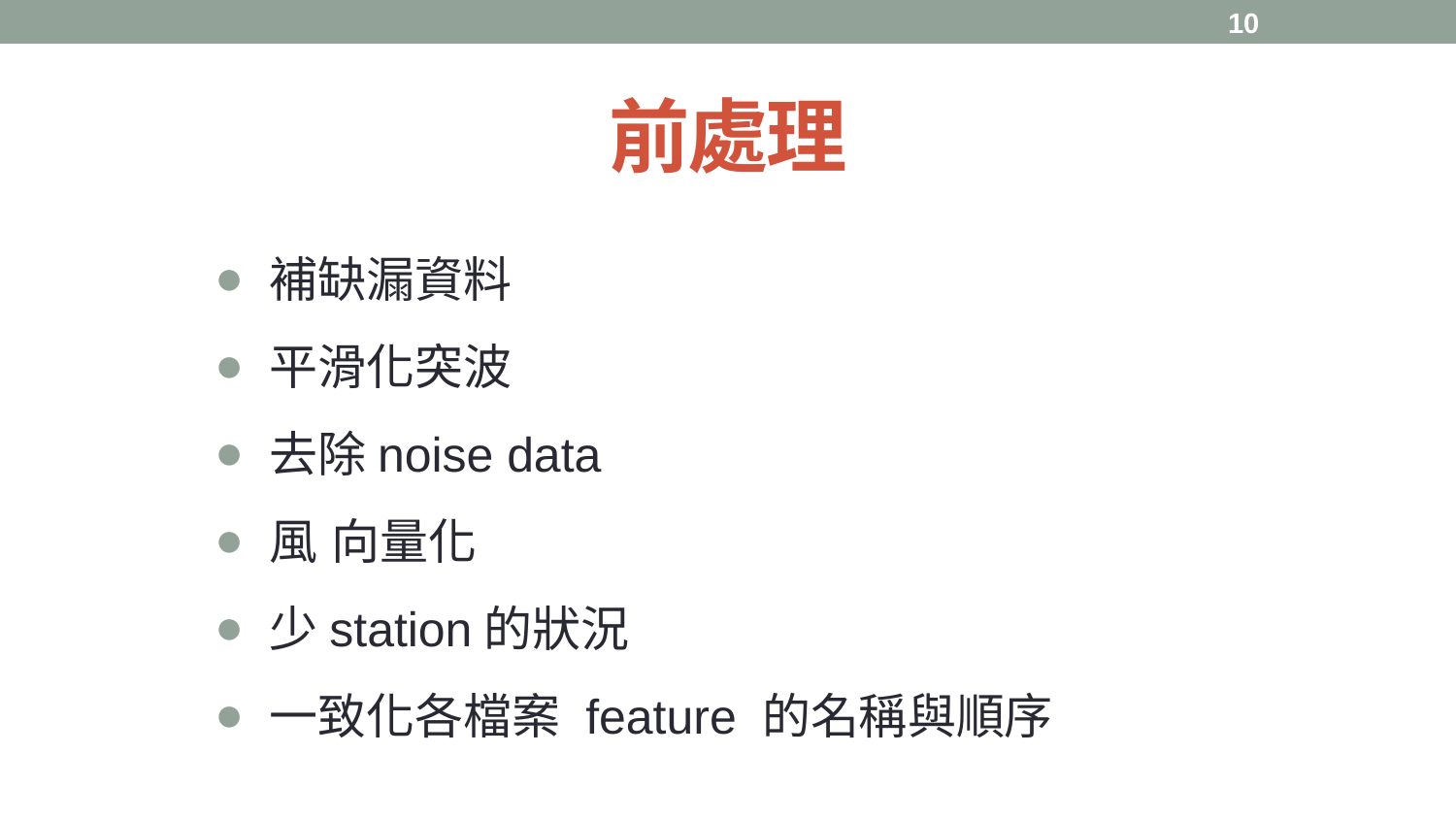

# 前處理
補缺漏資料
平滑化突波
去除noise data
風 向量化
少station的狀況
一致化各檔案 feature 的名稱與順序
10